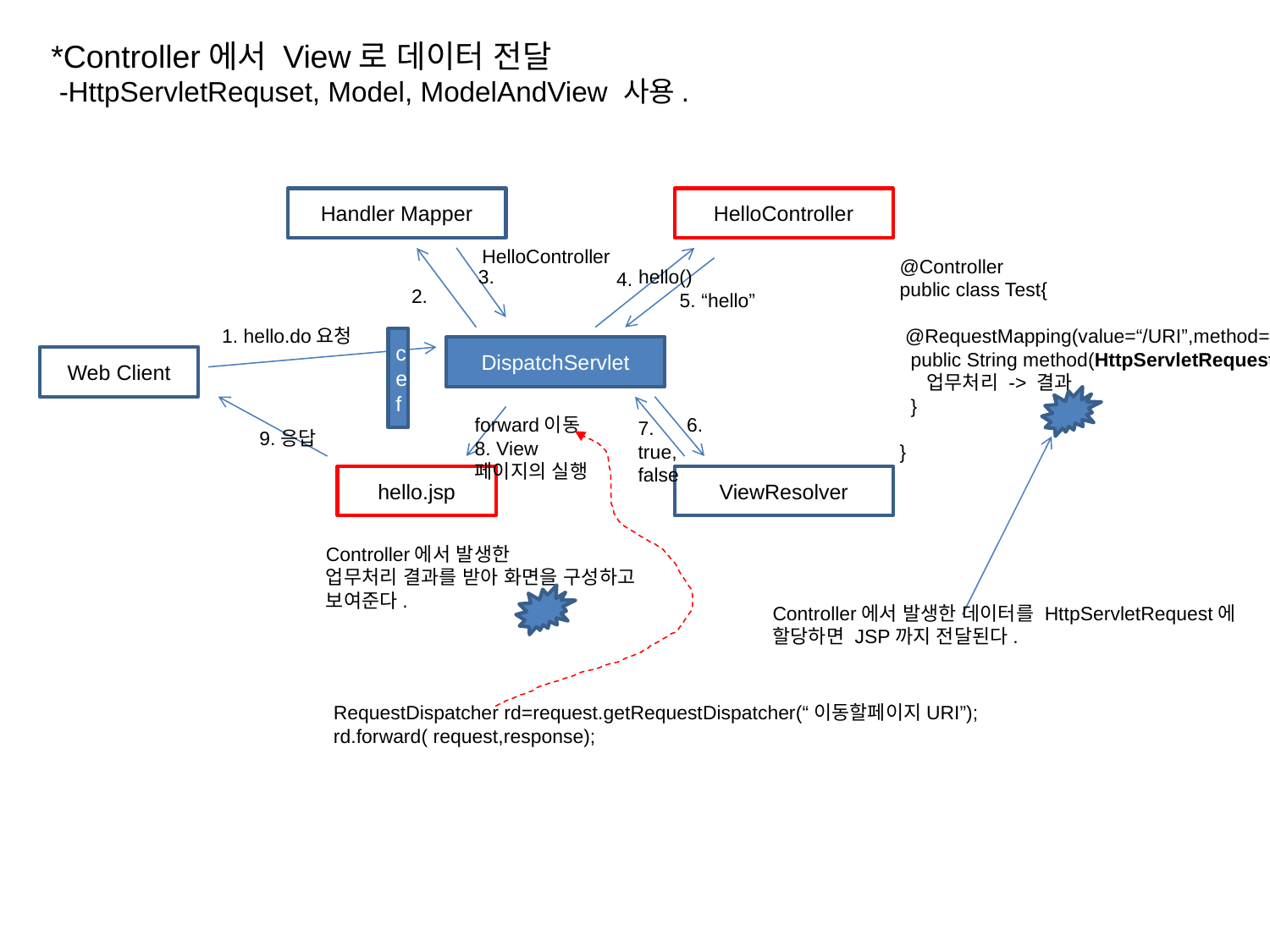

*Controller에서 View로 데이터 전달
 -HttpServletRequset, Model, ModelAndView 사용.

Handler Mapper
HelloController
HelloController
@Controller
public class Test{

 @RequestMapping(value=“/URI”,method=GET)
  public String method(HttpServletRequest ){
     업무처리 -> 결과
  }

}
3.
hello()
4.
2.
5. “hello”
1. hello.do요청
cef
DispatchServlet
Web Client

forward이동
8. View
페이지의 실행
6.
7.
true,
false
9.응답

hello.jsp
ViewResolver
Controller에서 발생한
업무처리 결과를 받아 화면을 구성하고
보여준다.

Controller에서 발생한 데이터를 HttpServletRequest에
할당하면 JSP까지 전달된다.
RequestDispatcher rd=request.getRequestDispatcher(“이동할페이지URI”);
rd.forward( request,response);